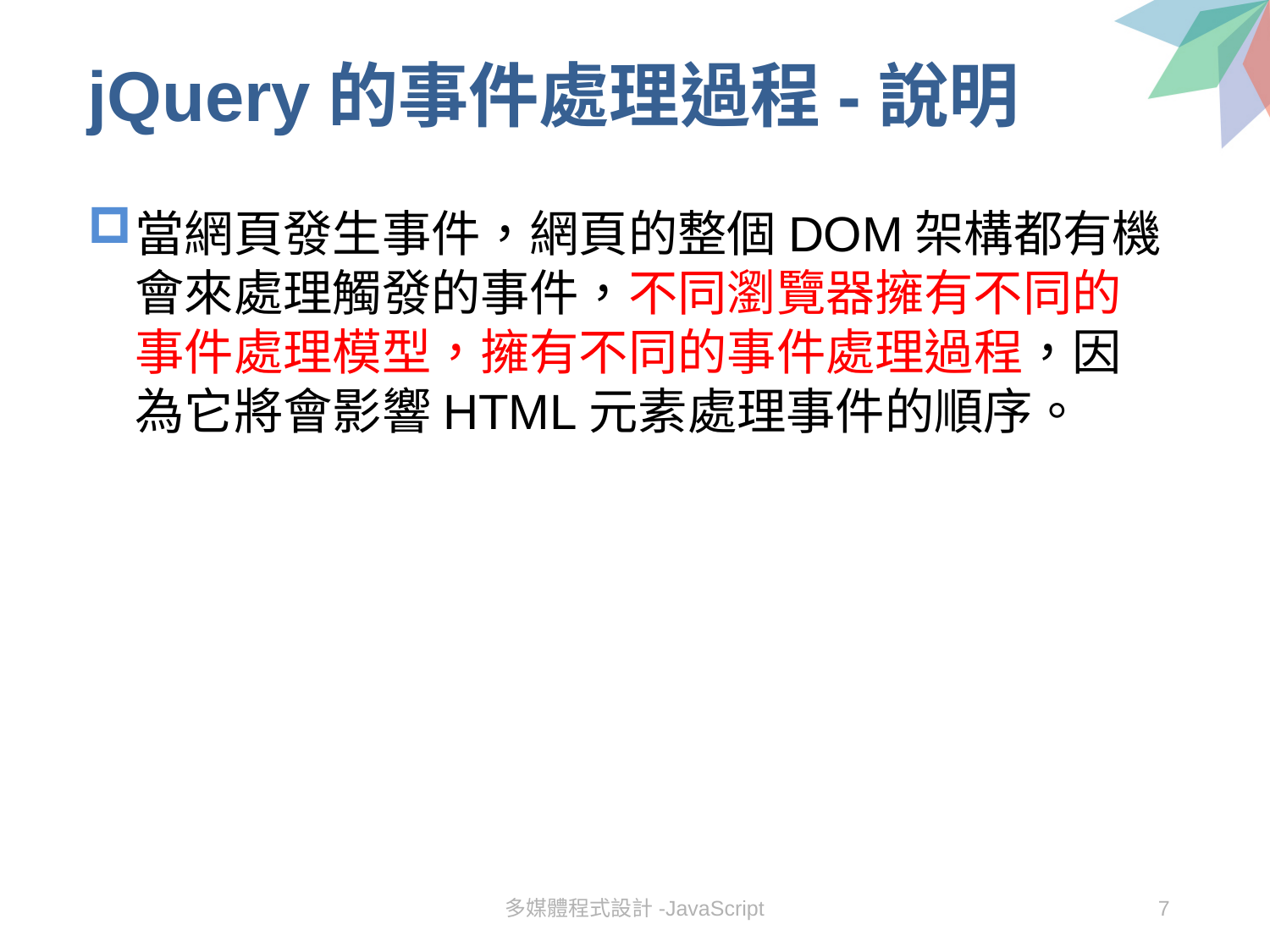

# jQuery的事件處理過程-說明
當網頁發生事件，網頁的整個DOM架構都有機會來處理觸發的事件，不同瀏覽器擁有不同的事件處理模型，擁有不同的事件處理過程，因為它將會影響HTML元素處理事件的順序。
多媒體程式設計-JavaScript
7